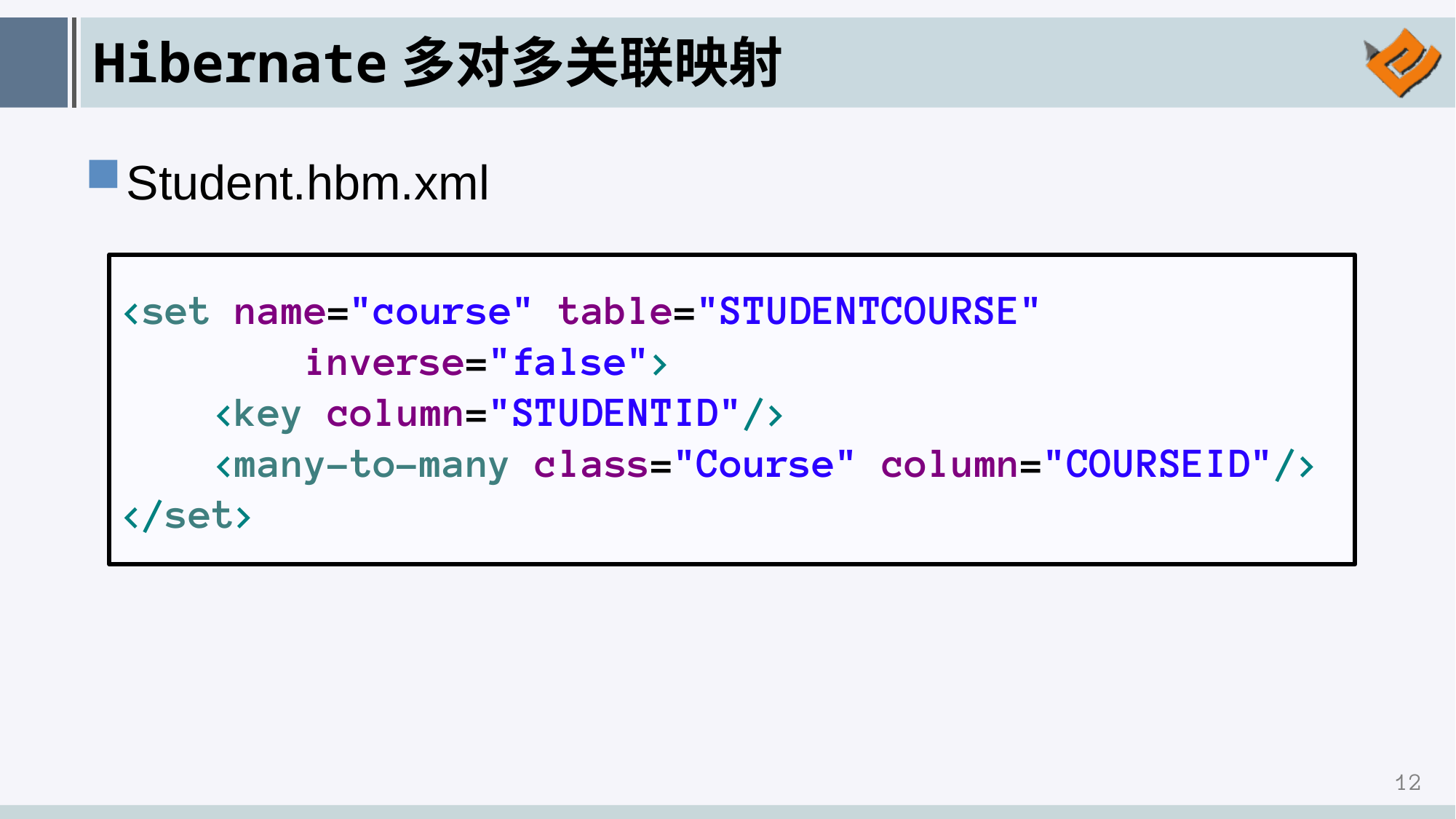

# Hibernate多对多关联映射
Student.hbm.xml
<set name="course" table="STUDENTCOURSE"
        inverse="false">
    <key column="STUDENTID"/>
    <many-to-many class="Course" column="COURSEID"/>
</set>